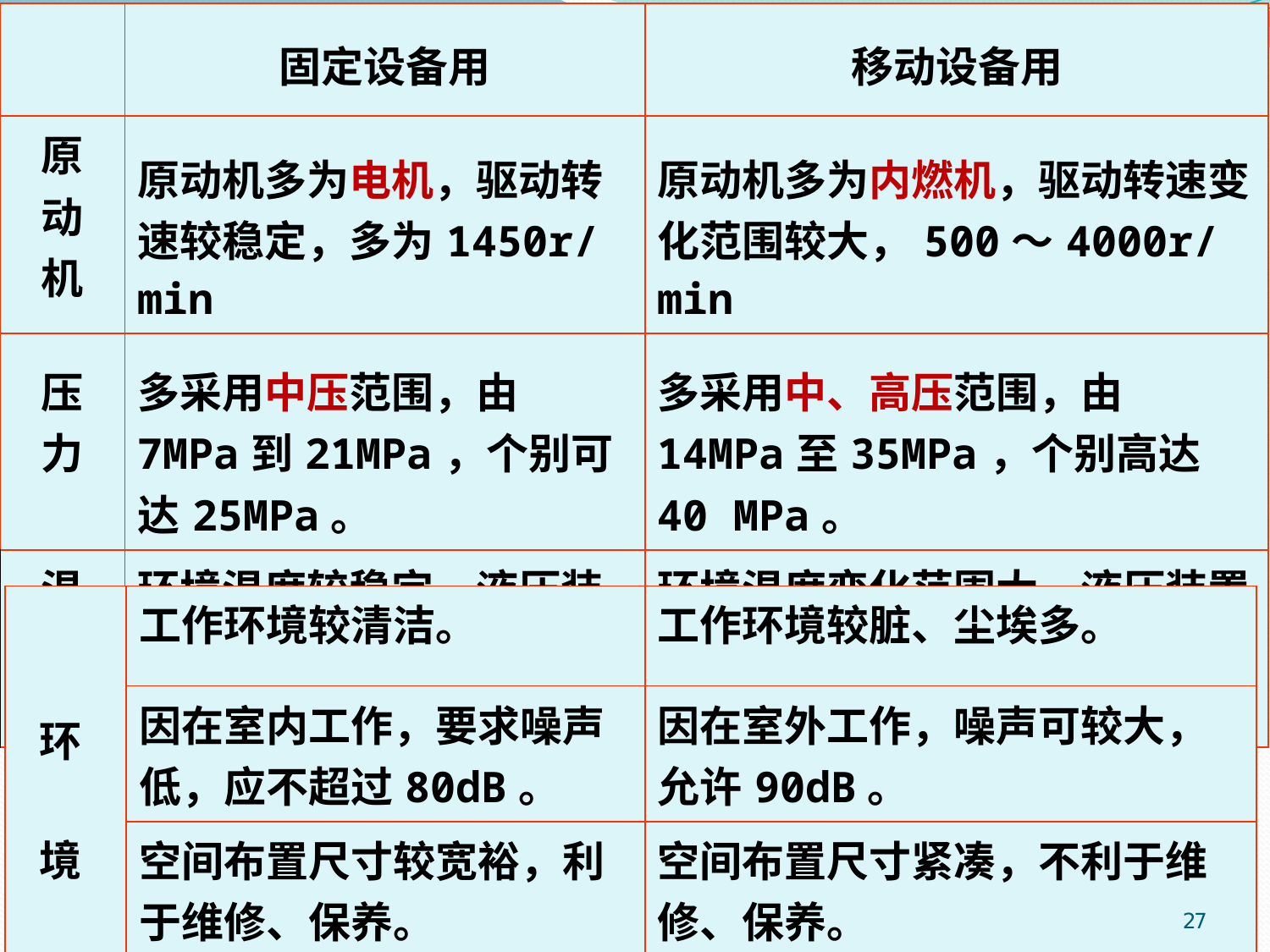

|  | 固定设备用 | 移动设备用 |
| --- | --- | --- |
| 原 动 机 | 原动机多为电机，驱动转速较稳定，多为1450r/min | 原动机多为内燃机，驱动转速变化范围较大，500～4000r/min |
| 压 力 | 多采用中压范围，由7MPa到21MPa，个别可达25MPa。 | 多采用中、高压范围，由14MPa至35MPa，个别高达40 MPa。 |
| 温 度 | 环境温度较稳定，液压装置工作温度约为50～70℃。 | 环境温度变化范围大，液压装置工作温度约为-20℃～110℃。 |
| 环 境 | 工作环境较清洁。 | 工作环境较脏、尘埃多。 |
| --- | --- | --- |
|  | 因在室内工作，要求噪声低，应不超过80dB。 | 因在室外工作，噪声可较大，允许90dB。 |
|  | 空间布置尺寸较宽裕，利于维修、保养。 | 空间布置尺寸紧凑，不利于维修、保养。 |
27